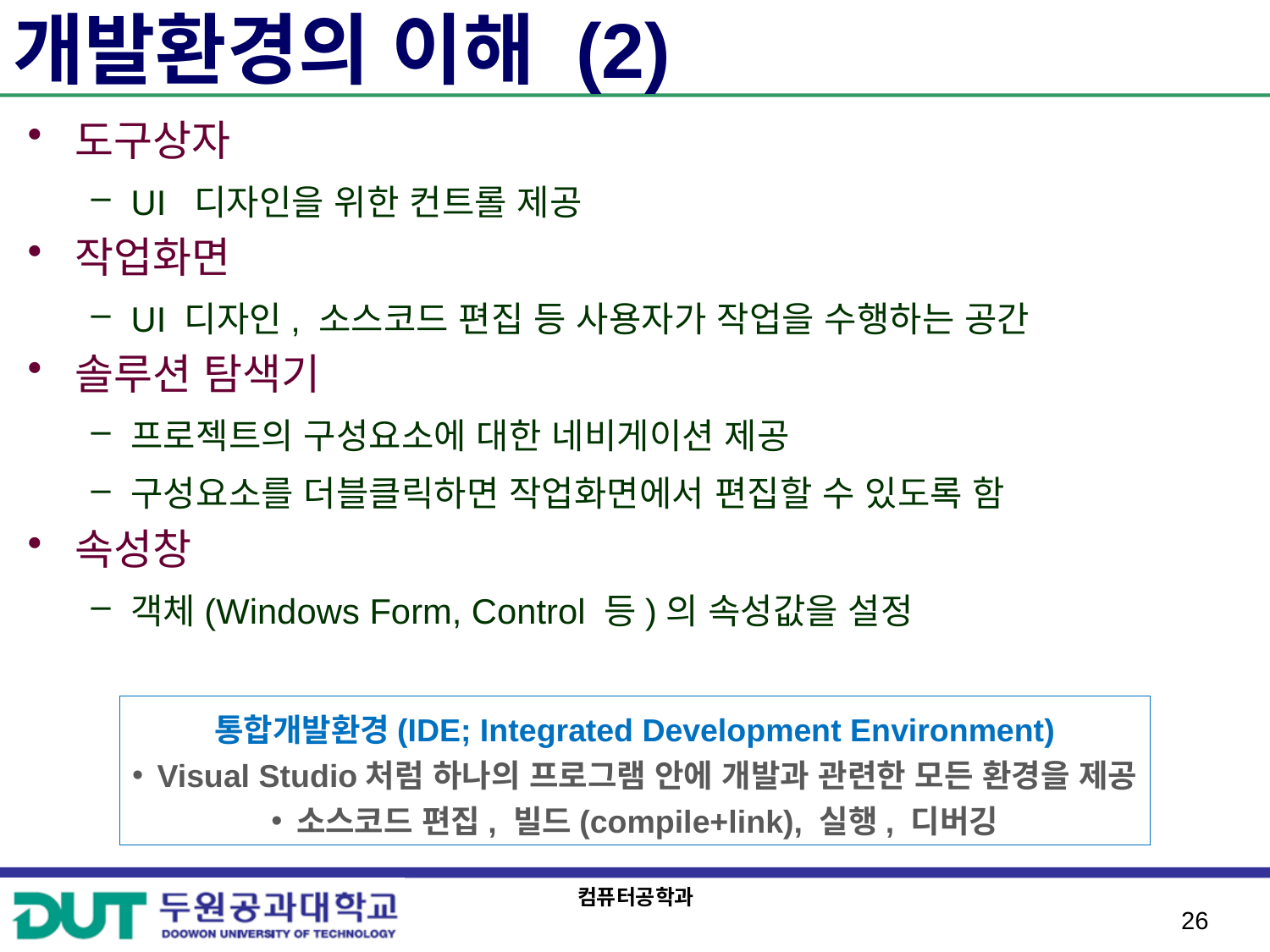

# 개발환경의 이해 (2)
도구상자
UI  디자인을 위한 컨트롤 제공
작업화면
UI 디자인, 소스코드 편집 등 사용자가 작업을 수행하는 공간
솔루션 탐색기
프로젝트의 구성요소에 대한 네비게이션 제공
구성요소를 더블클릭하면 작업화면에서 편집할 수 있도록 함
속성창
객체(Windows Form, Control 등)의 속성값을 설정
통합개발환경(IDE; Integrated Development Environment)
Visual Studio처럼 하나의 프로그램 안에 개발과 관련한 모든 환경을 제공
소스코드 편집, 빌드(compile+link), 실행, 디버깅